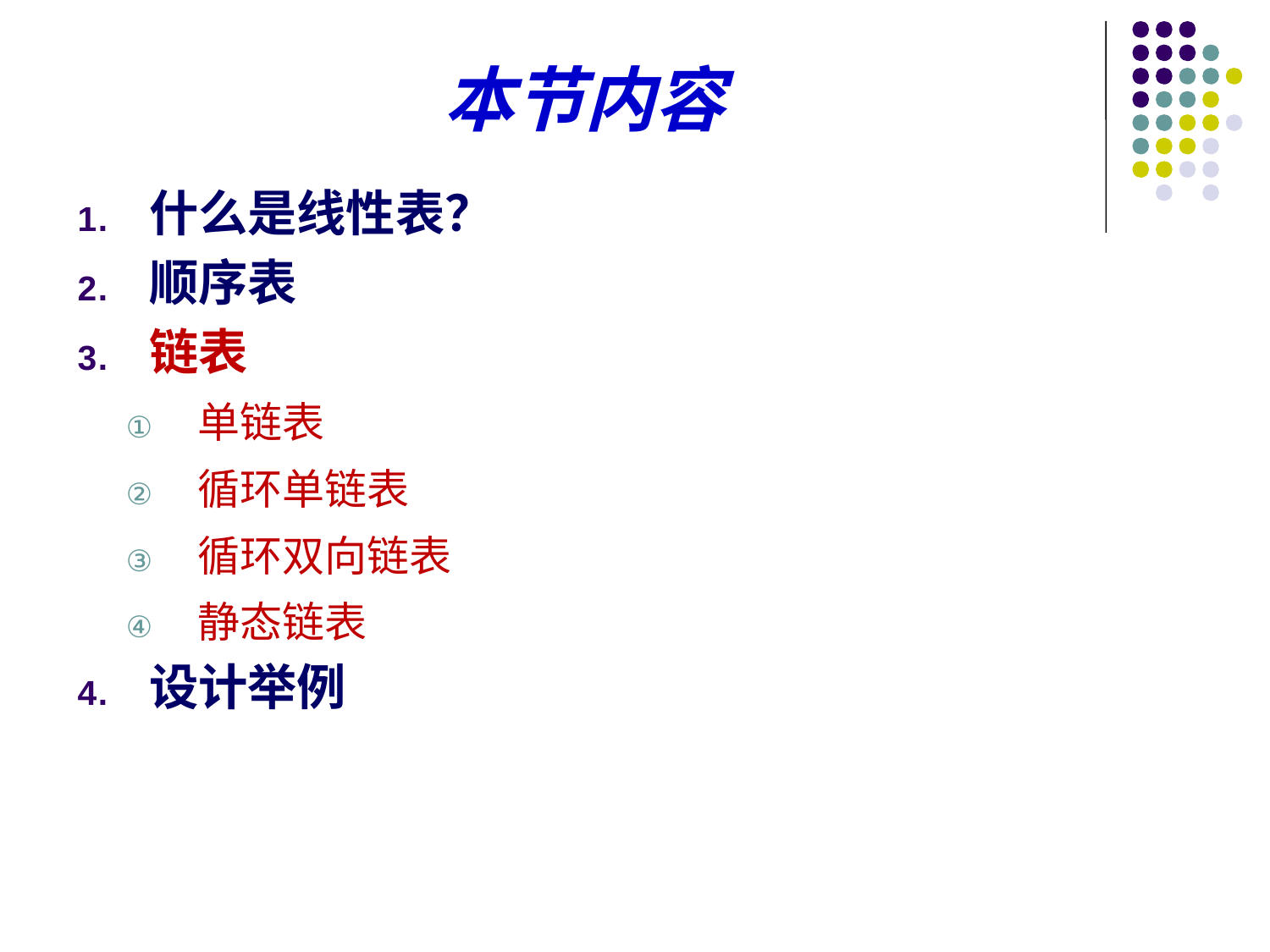

# 本节内容
什么是线性表？
顺序表
链表
单链表
循环单链表
循环双向链表
静态链表
设计举例